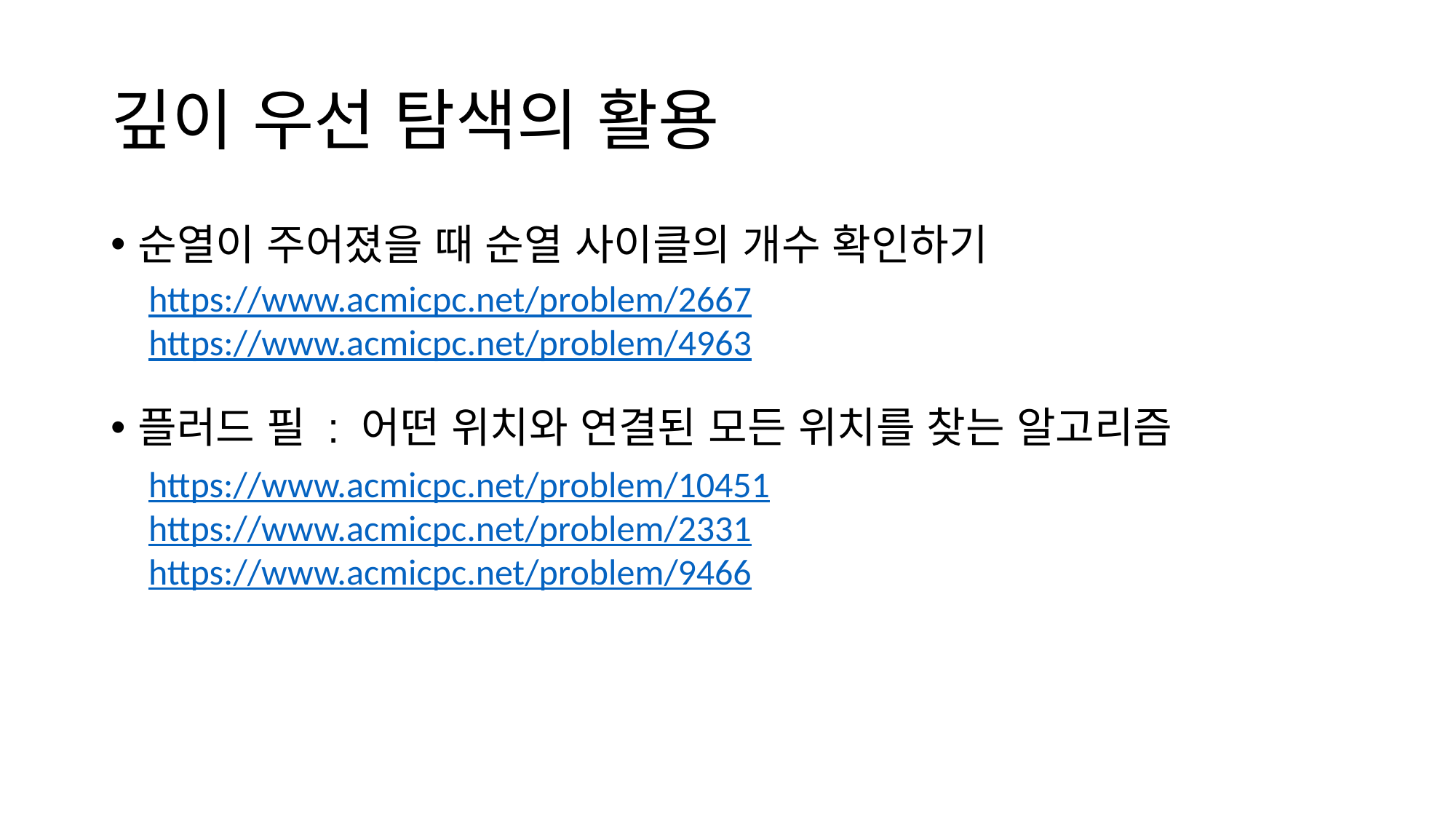

# 깊이 우선 탐색의 활용
순열이 주어졌을 때 순열 사이클의 개수 확인하기

플러드 필 : 어떤 위치와 연결된 모든 위치를 찾는 알고리즘

https://www.acmicpc.net/problem/2667
https://www.acmicpc.net/problem/4963

https://www.acmicpc.net/problem/10451
https://www.acmicpc.net/problem/2331
https://www.acmicpc.net/problem/9466